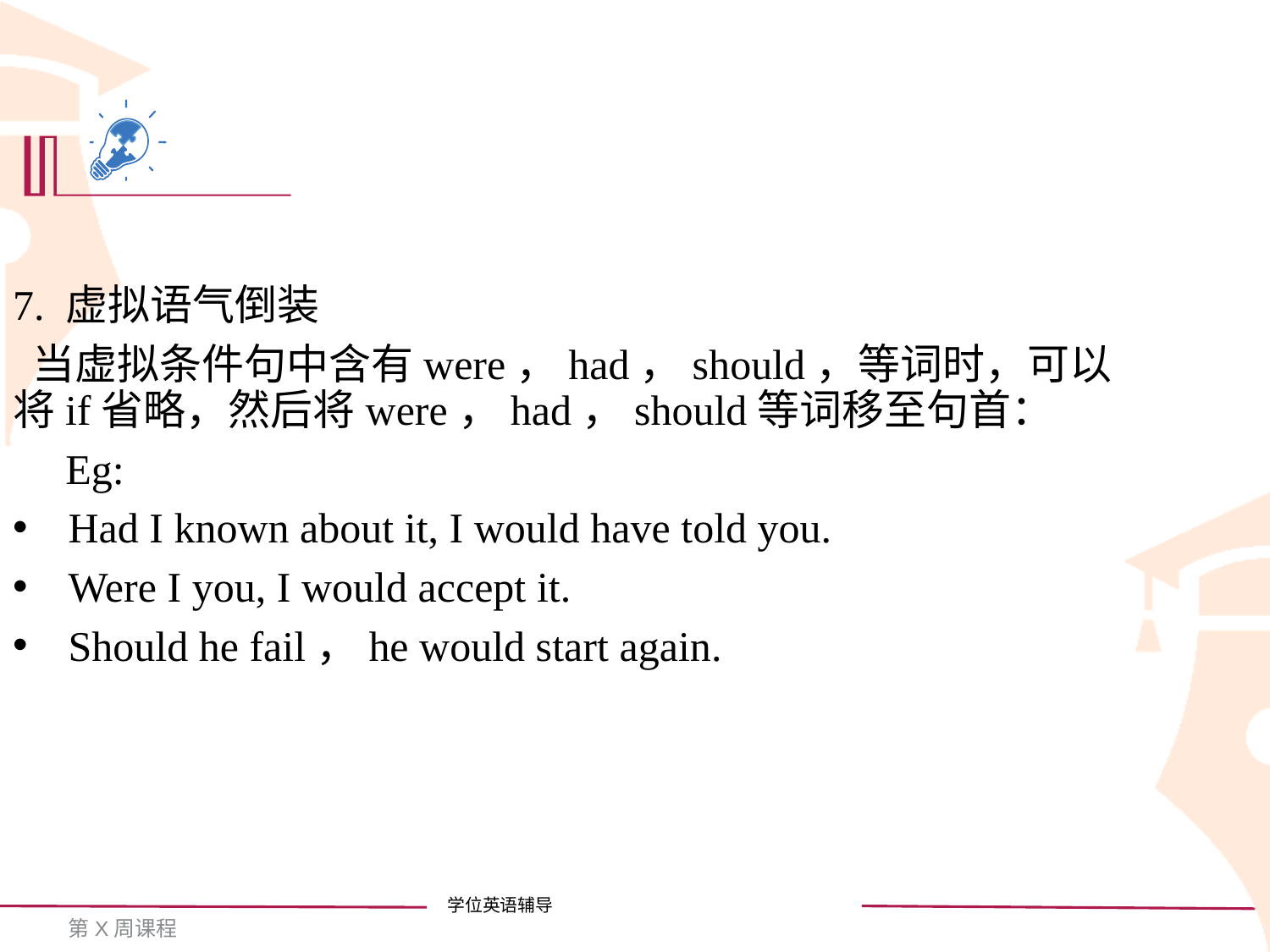

7. 虚拟语气倒装
 当虚拟条件句中含有were，had，should，等词时，可以将if省略，然后将were，had，should等词移至句首：
     Eg:
   Had I known about it, I would have told you.
   Were I you, I would accept it.
   Should he fail，he would start again.